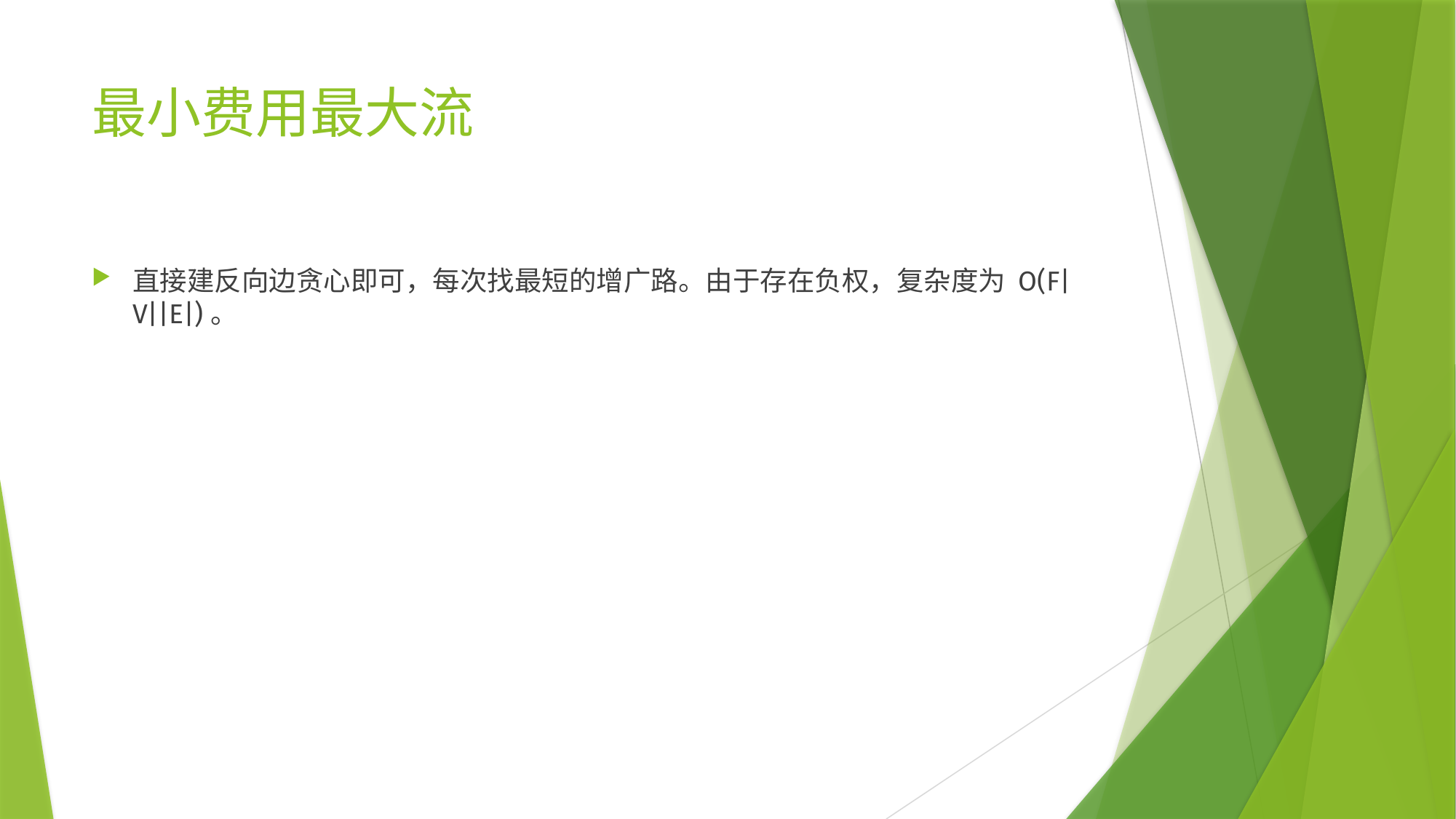

# 最小费用最大流
直接建反向边贪心即可，每次找最短的增广路。由于存在负权，复杂度为 O(F|V||E|)。